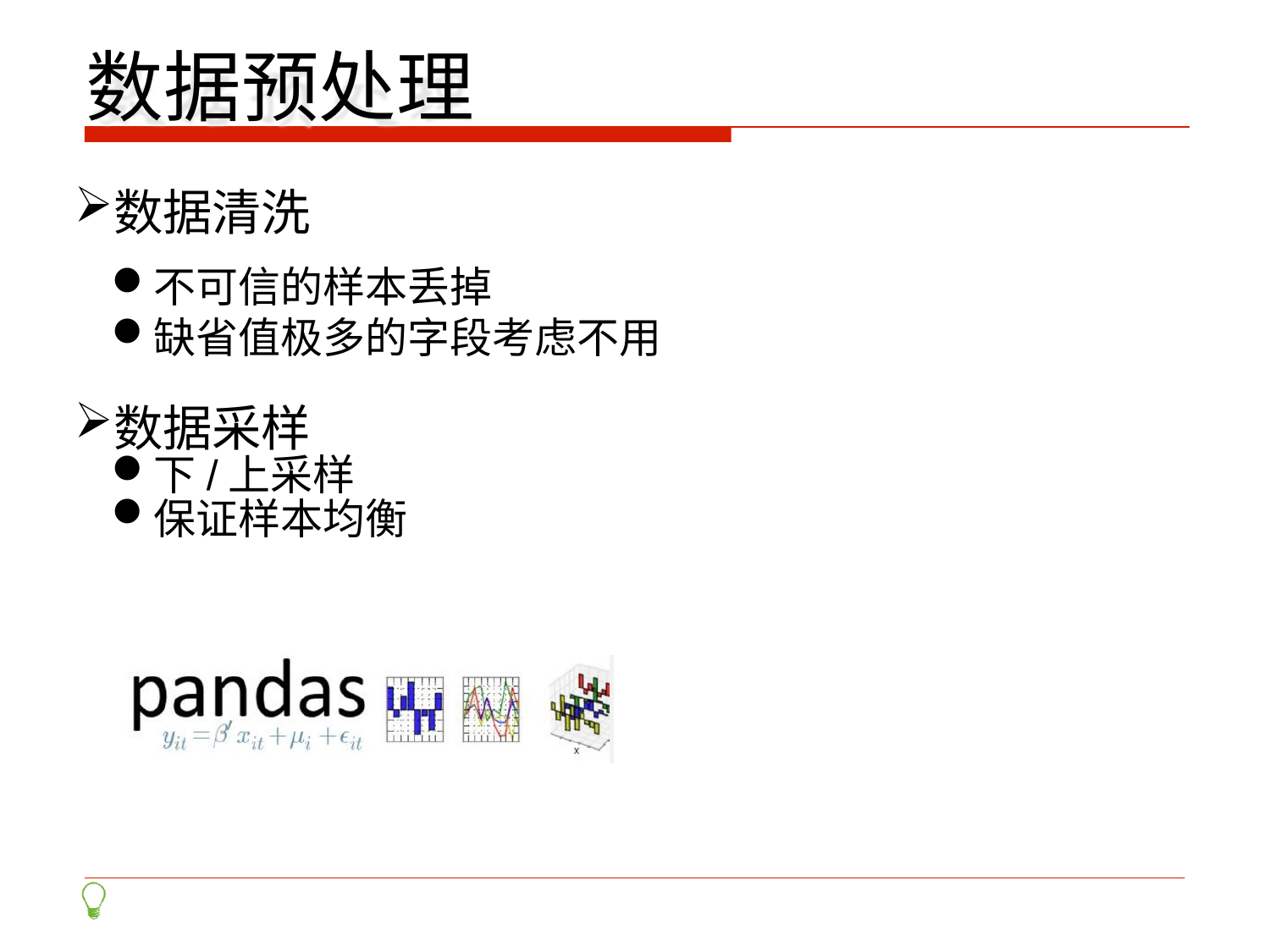

数据预处理
数据清洗

不可信的样本丢掉
缺省值极多的字段考虑不用

数据采样
下/上采样
保证样本均衡